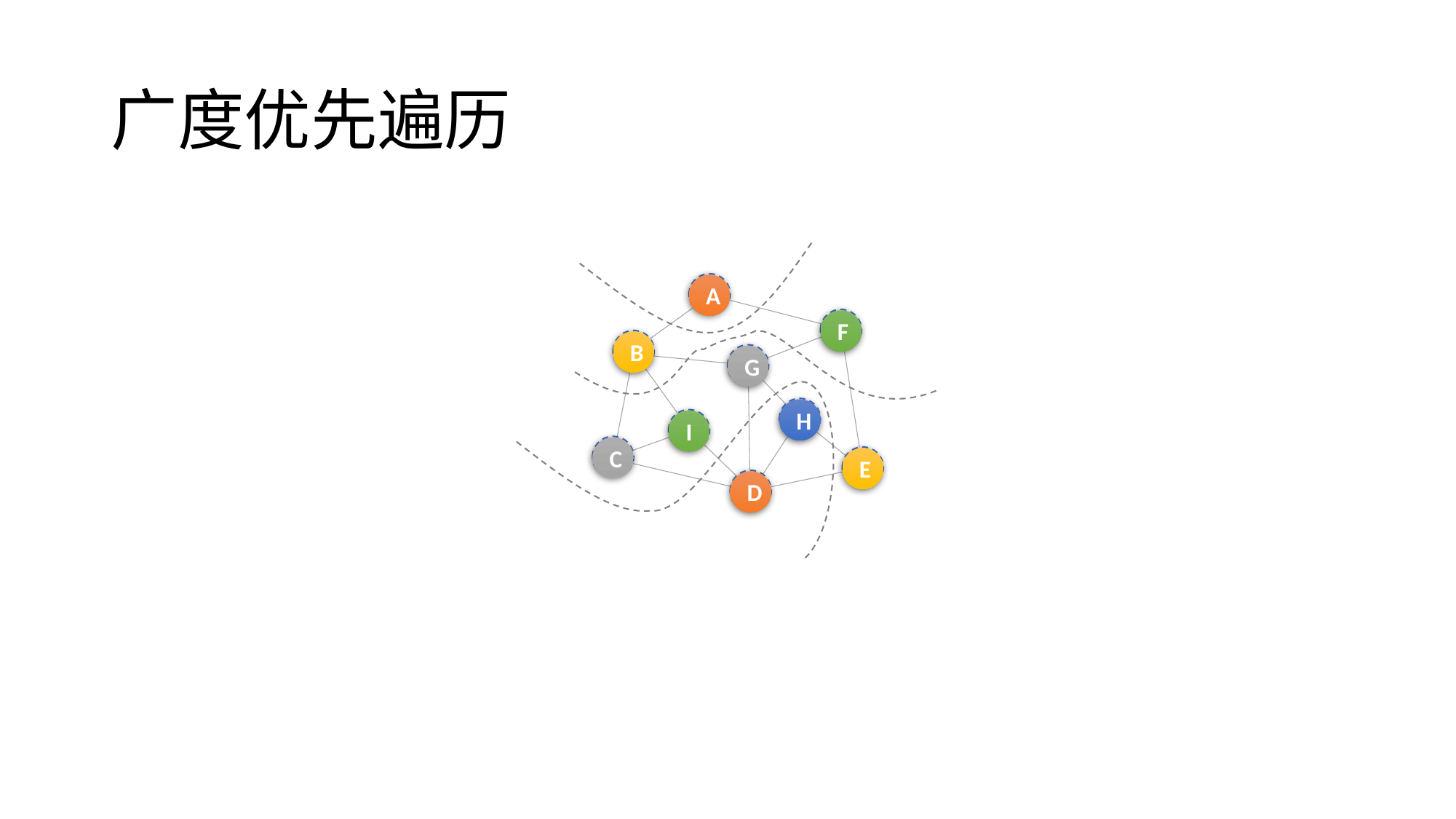

# 广度优先遍历

A
A
F
F
B

B
G
G

H
H
I
I
C
C
E
E
D
D